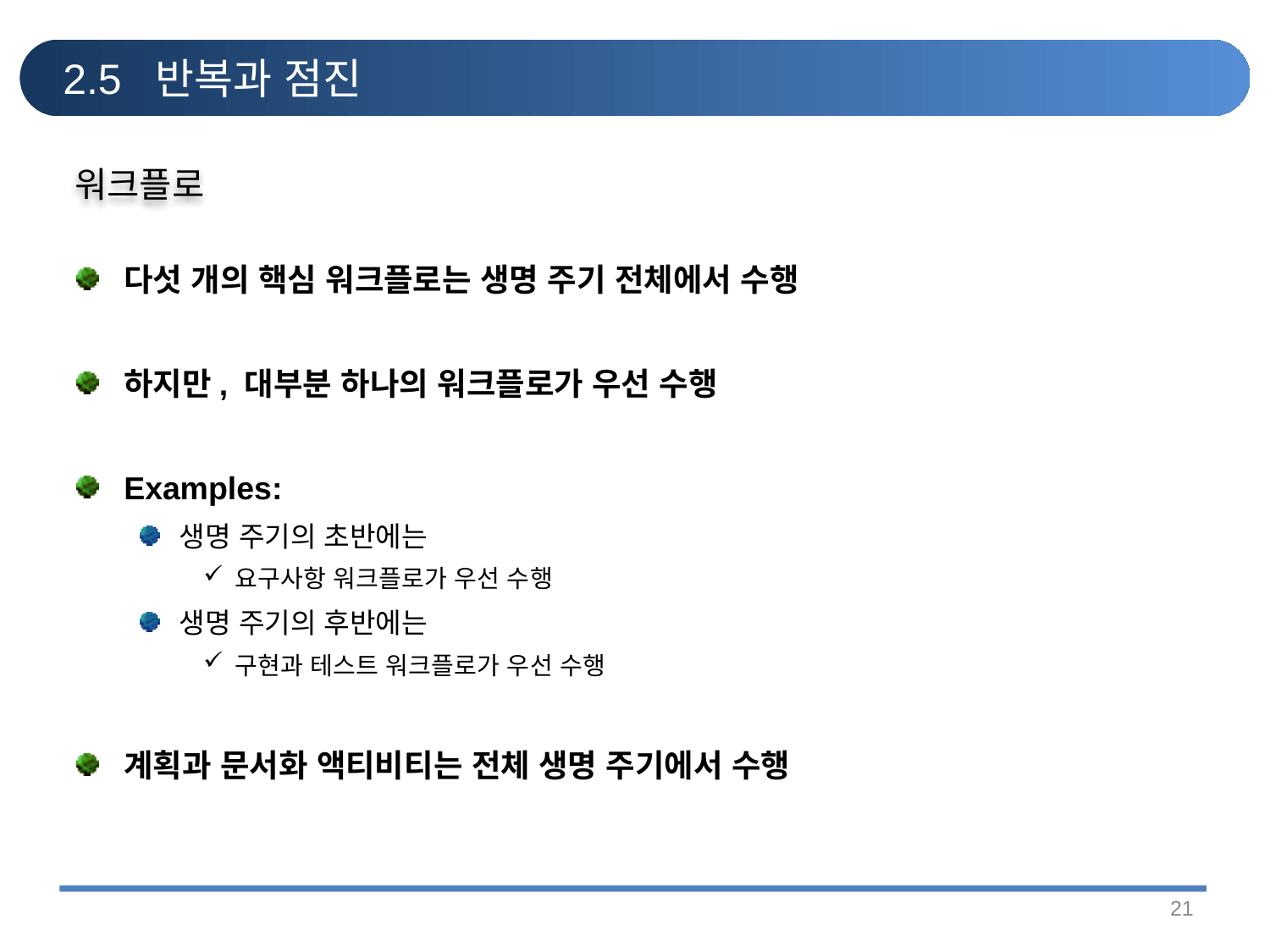

# 2.5  반복과 점진
워크플로
다섯 개의 핵심 워크플로는 생명 주기 전체에서 수행

하지만, 대부분 하나의 워크플로가 우선 수행

Examples:
생명 주기의 초반에는
요구사항 워크플로가 우선 수행
생명 주기의 후반에는
구현과 테스트 워크플로가 우선 수행

계획과 문서화 액티비티는 전체 생명 주기에서 수행

21